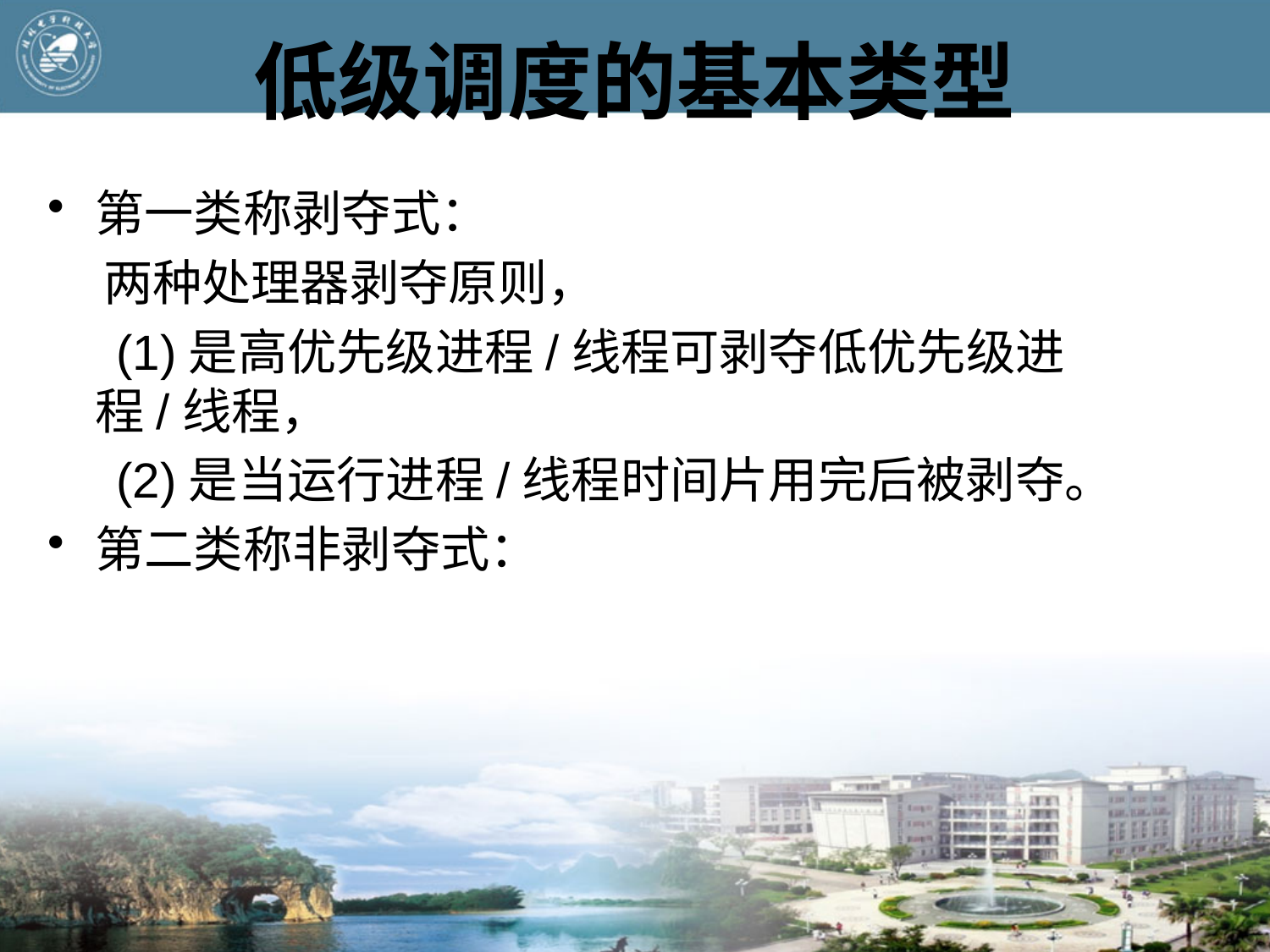

# 低级调度的基本类型
第一类称剥夺式：
    两种处理器剥夺原则，
     (1)是高优先级进程/线程可剥夺低优先级进程/线程，
     (2)是当运行进程/线程时间片用完后被剥夺。
第二类称非剥夺式：